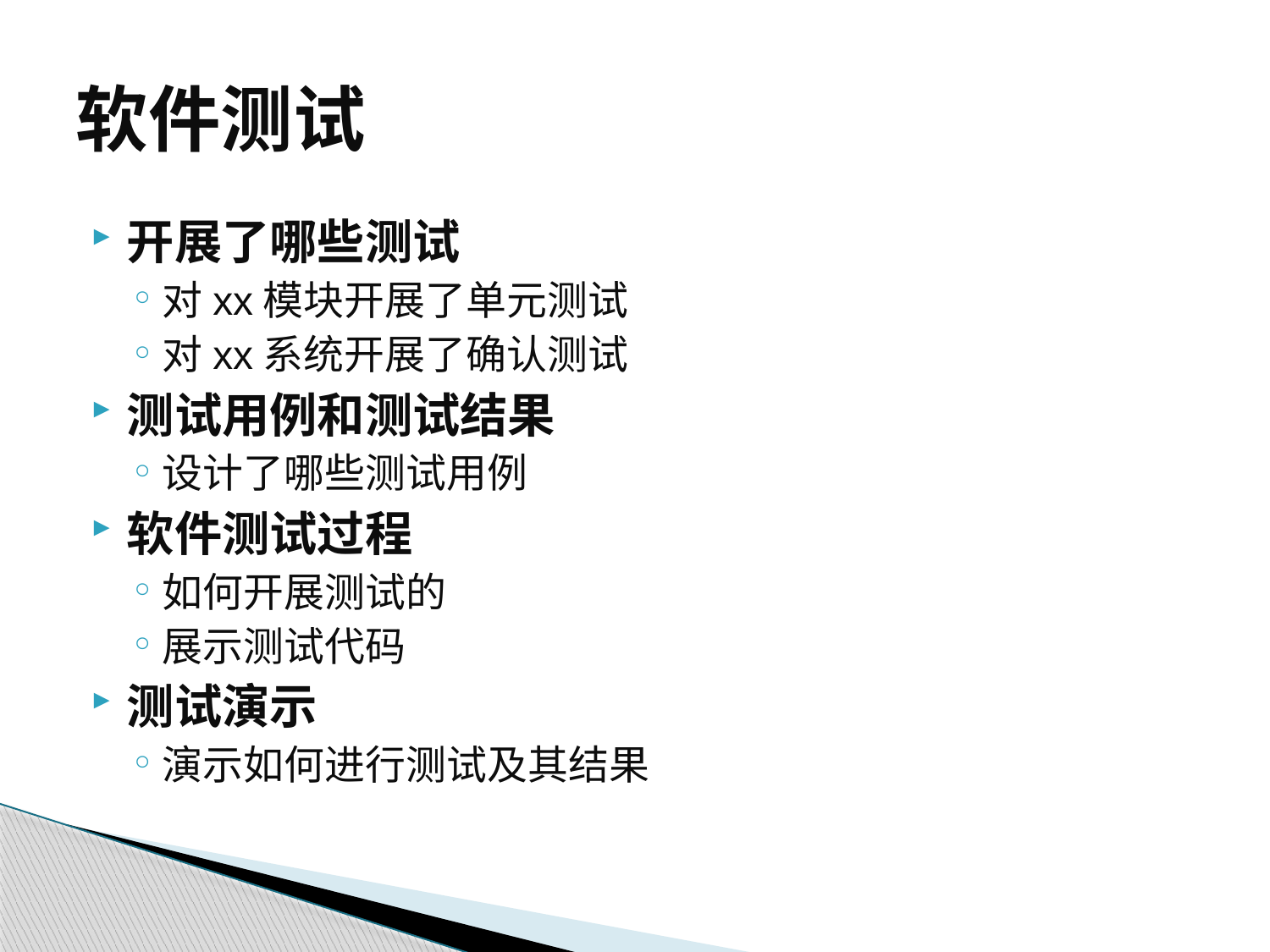

# 软件测试
开展了哪些测试
对xx模块开展了单元测试
对xx系统开展了确认测试
测试用例和测试结果
设计了哪些测试用例
软件测试过程
如何开展测试的
展示测试代码
测试演示
演示如何进行测试及其结果